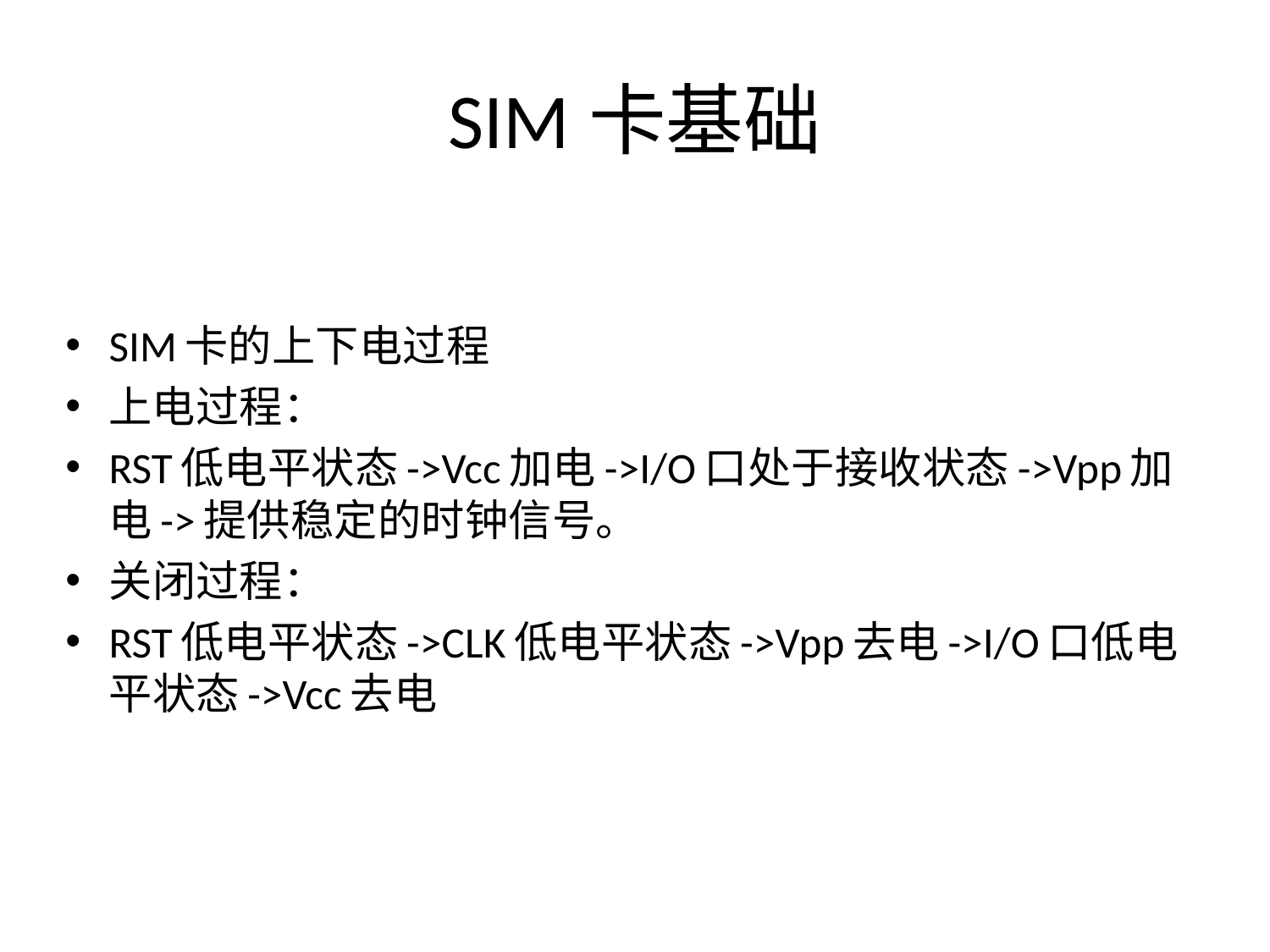

# SIM卡基础
SIM卡的上下电过程
上电过程：
RST低电平状态->Vcc加电->I/O口处于接收状态->Vpp加电->提供稳定的时钟信号。
关闭过程：
RST低电平状态->CLK低电平状态->Vpp去电->I/O口低电平状态->Vcc去电